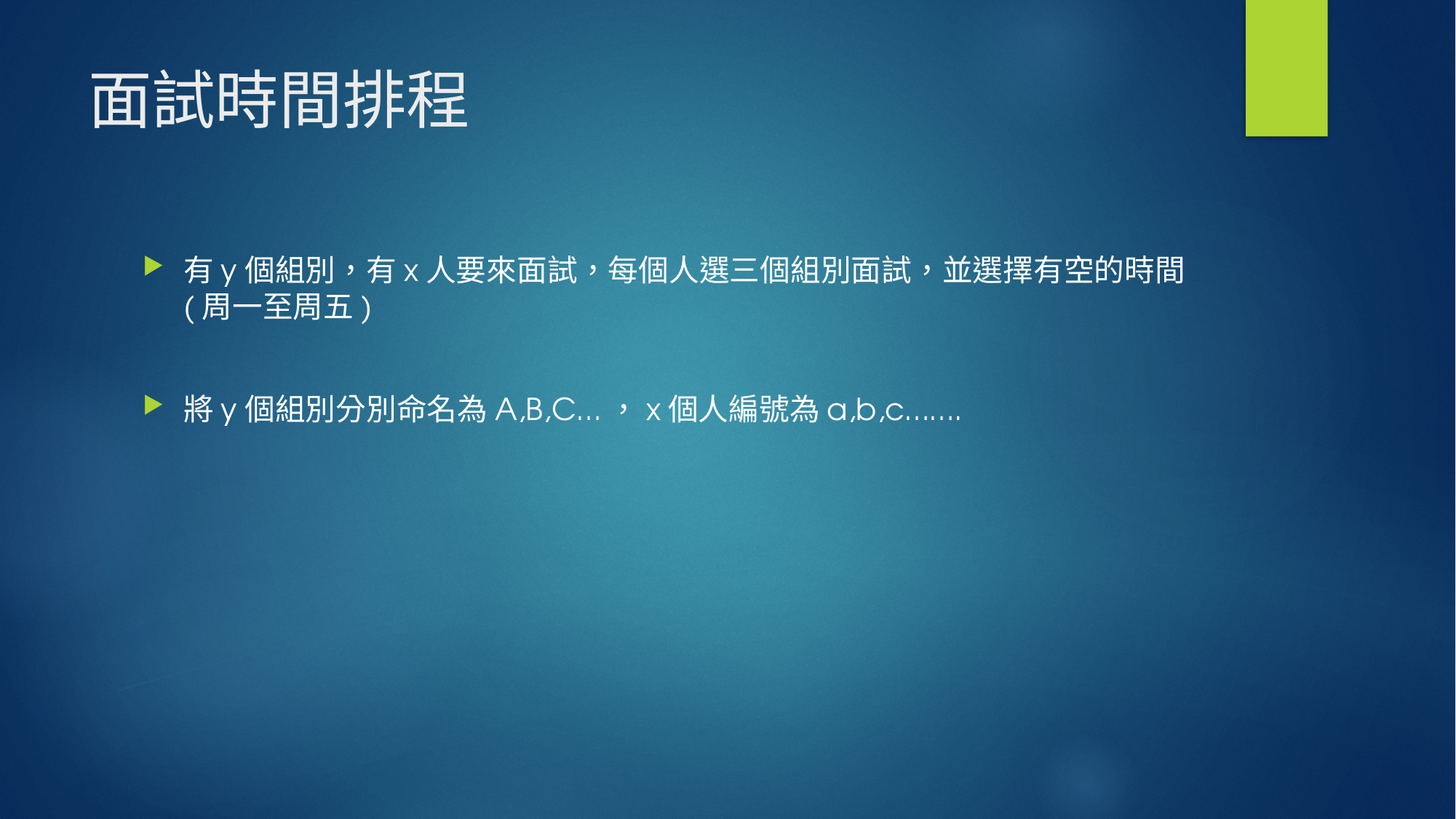

# 面試時間排程
有y個組別，有x人要來面試，每個人選三個組別面試，並選擇有空的時間(周一至周五)

將y個組別分別命名為A,B,C…，x個人編號為a,b,c…….